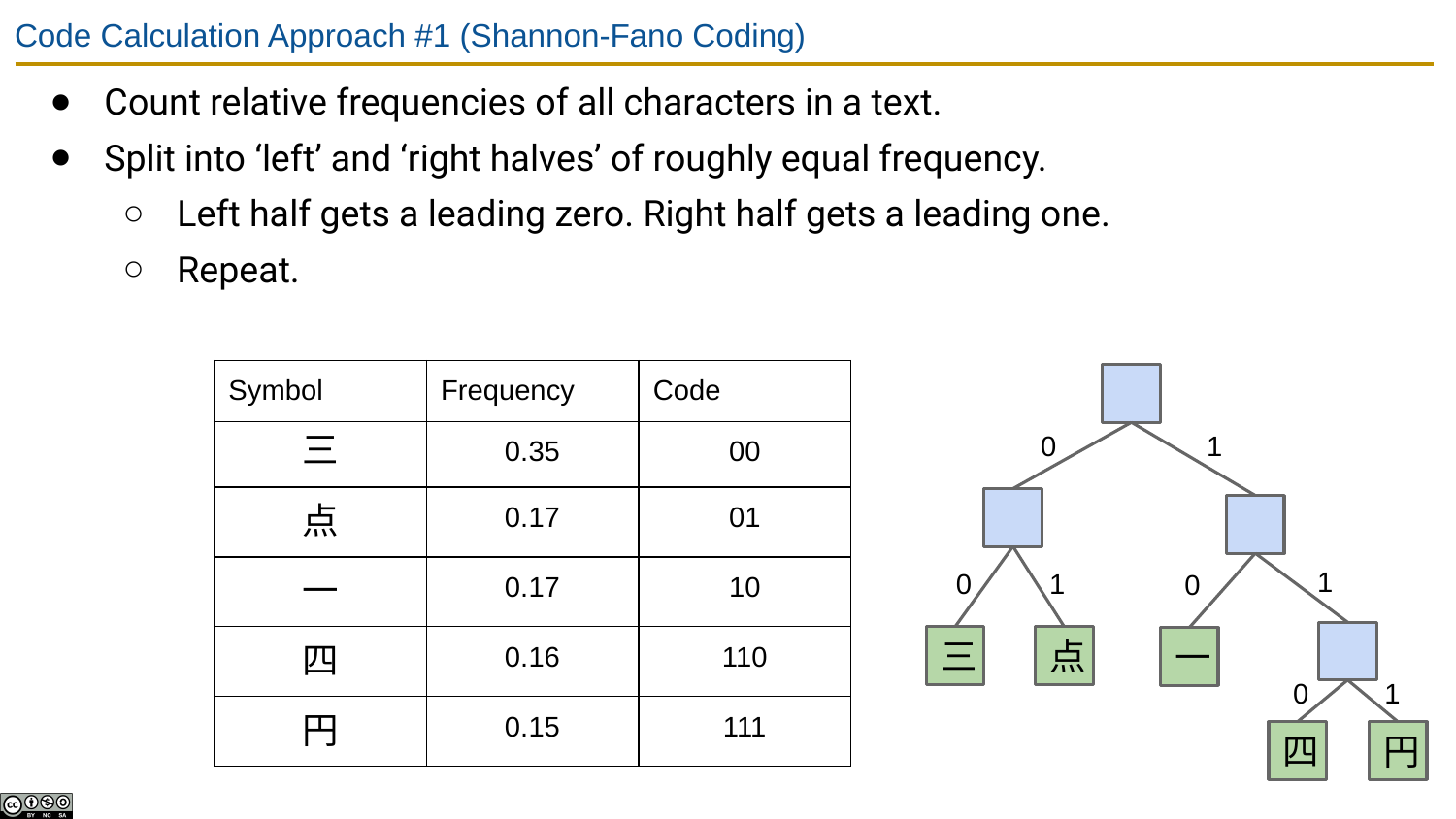

# Code Calculation Approach #1 (Shannon-Fano Coding)
Count relative frequencies of all characters in a text.
Split into ‘left’ and ‘right halves’ of roughly equal frequency.
Left half gets a leading zero. Right half gets a leading one.
Repeat.

| Symbol | Frequency | Code |
| --- | --- | --- |
| 三 | 0.35 | 00 |
| 点 | 0.17 | 01 |
| 一 | 0.17 | 10 |
| 四 | 0.16 | 110 |
| 円 | 0.15 | 111 |

0
1

1
0
1
0

三
点
一
0
1
四
円